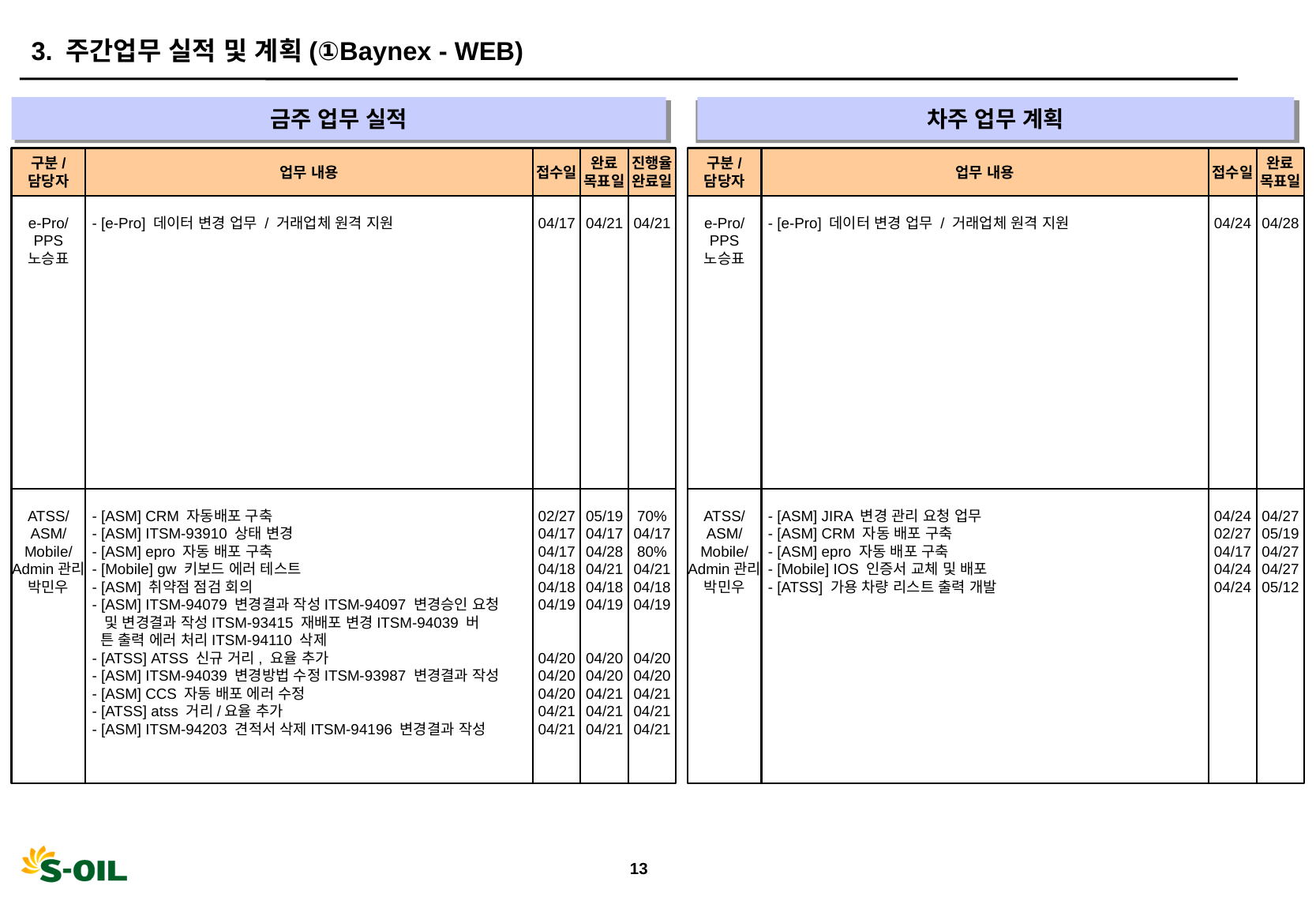

3. 주간업무 실적 및 계획(①Baynex - WEB)
금주 업무 실적
차주 업무 계획
" "
" "
구분/
담당자
업무 내용
접수일
완료
목표일
진행율
완료일
구분/
담당자
업무 내용
접수일
완료
목표일
e-Pro/
PPS
노승표

- [e-Pro] 데이터 변경 업무 / 거래업체 원격 지원
04/17
04/21
04/21
e-Pro/
PPS
노승표

- [e-Pro] 데이터 변경 업무 / 거래업체 원격 지원
04/24
04/28
ATSS/
ASM/
Mobile/
Admin관리
박민우

- [ASM] CRM 자동배포 구축
- [ASM] ITSM-93910 상태 변경
- [ASM] epro 자동 배포 구축
- [Mobile] gw 키보드 에러 테스트
- [ASM] 취약점 점검 회의
- [ASM] ITSM-94079 변경결과 작성ITSM-94097 변경승인 요청
   및 변경결과 작성ITSM-93415 재배포 변경ITSM-94039 버
  튼 출력 에러 처리ITSM-94110 삭제
- [ATSS] ATSS 신규 거리, 요율 추가
- [ASM] ITSM-94039 변경방법 수정ITSM-93987 변경결과 작성
- [ASM] CCS 자동 배포 에러 수정
- [ATSS] atss 거리/요율 추가
- [ASM] ITSM-94203 견적서 삭제ITSM-94196 변경결과 작성
02/27
04/17
04/17
04/18
04/18
04/19
04/20
04/20
04/20
04/21
04/21
05/19
04/17
04/28
04/21
04/18
04/19
04/20
04/20
04/21
04/21
04/21
70%
04/17
80%
04/21
04/18
04/19
04/20
04/20
04/21
04/21
04/21
ATSS/
ASM/
Mobile/
Admin관리
박민우

- [ASM] JIRA 변경 관리 요청 업무
- [ASM] CRM 자동 배포 구축
- [ASM] epro 자동 배포 구축
- [Mobile] IOS 인증서 교체 및 배포
- [ATSS] 가용 차량 리스트 출력 개발
04/24
02/27
04/17
04/24
04/24
04/27
05/19
04/27
04/27
05/12